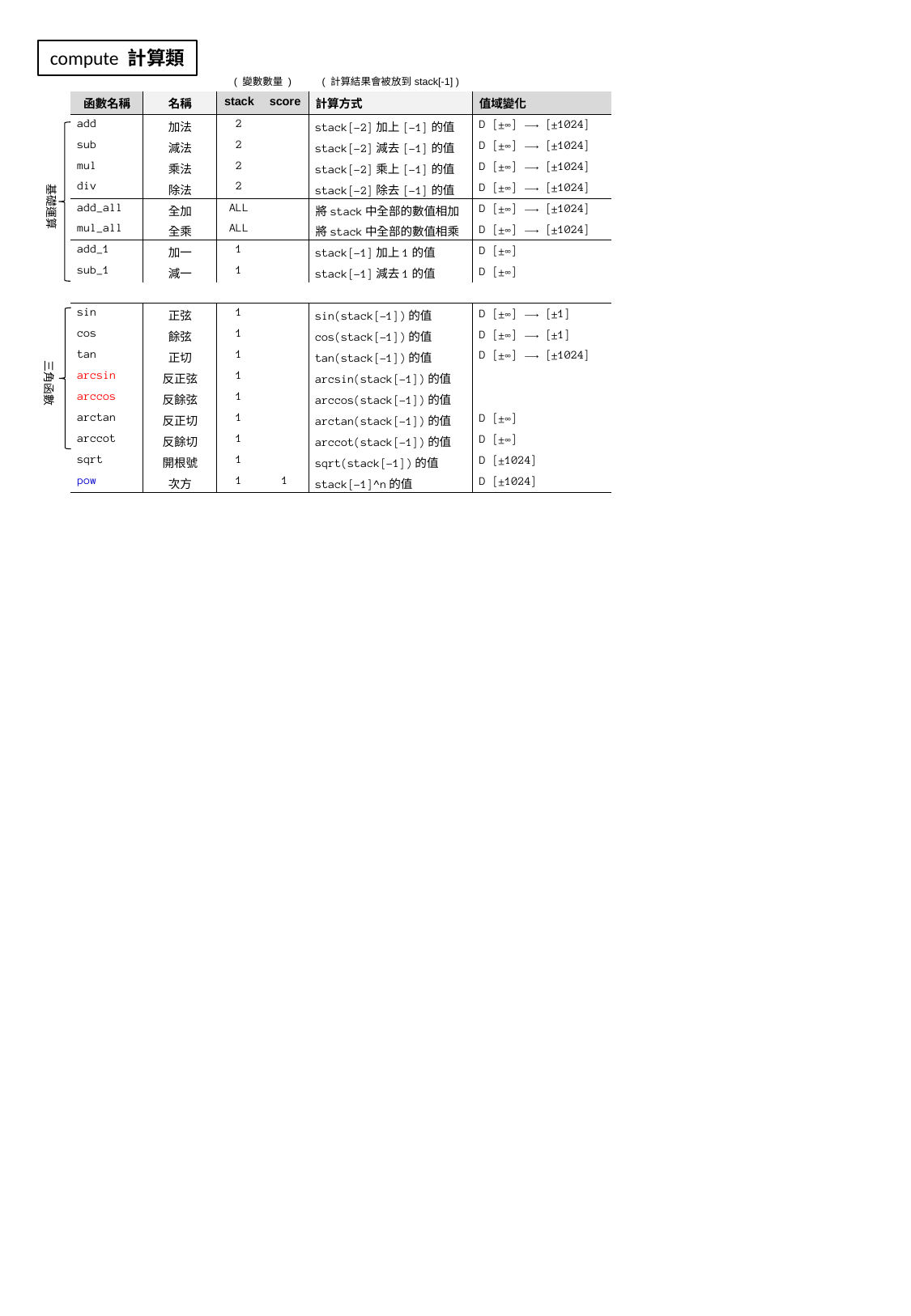

compute 計算類
|  |  | ( 變數數量 ) |  | ( 計算結果會被放到stack[-1] ) |  |
| --- | --- | --- | --- | --- | --- |
| 函數名稱 | 名稱 | stack | score | 計算方式 | 值域變化 |
| add | 加法 | 2 |  | stack[-2]加上[-1]的值 | D [±∞] ⟶ [±1024] |
| sub | 減法 | 2 |  | stack[-2]減去[-1]的值 | D [±∞] ⟶ [±1024] |
| mul | 乘法 | 2 |  | stack[-2]乘上[-1]的值 | D [±∞] ⟶ [±1024] |
| div | 除法 | 2 |  | stack[-2]除去[-1]的值 | D [±∞] ⟶ [±1024] |
| add\_all | 全加 | ALL |  | 將stack中全部的數值相加 | D [±∞] ⟶ [±1024] |
| mul\_all | 全乘 | ALL |  | 將stack中全部的數值相乘 | D [±∞] ⟶ [±1024] |
| add\_1 | 加一 | 1 |  | stack[-1]加上1的值 | D [±∞] |
| sub\_1 | 減一 | 1 |  | stack[-1]減去1的值 | D [±∞] |
|  |  |  |  |  |  |
| sin | 正弦 | 1 |  | sin(stack[-1])的值 | D [±∞] ⟶ [±1] |
| cos | 餘弦 | 1 |  | cos(stack[-1])的值 | D [±∞] ⟶ [±1] |
| tan | 正切 | 1 |  | tan(stack[-1])的值 | D [±∞] ⟶ [±1024] |
| arcsin | 反正弦 | 1 |  | arcsin(stack[-1])的值 |  |
| arccos | 反餘弦 | 1 |  | arccos(stack[-1])的值 |  |
| arctan | 反正切 | 1 |  | arctan(stack[-1])的值 | D [±∞] |
| arccot | 反餘切 | 1 |  | arccot(stack[-1])的值 | D [±∞] |
| sqrt | 開根號 | 1 |  | sqrt(stack[-1])的值 | D [±1024] |
| pow | 次方 | 1 | 1 | stack[-1]^n的值 | D [±1024] |

基礎運算

三角函數